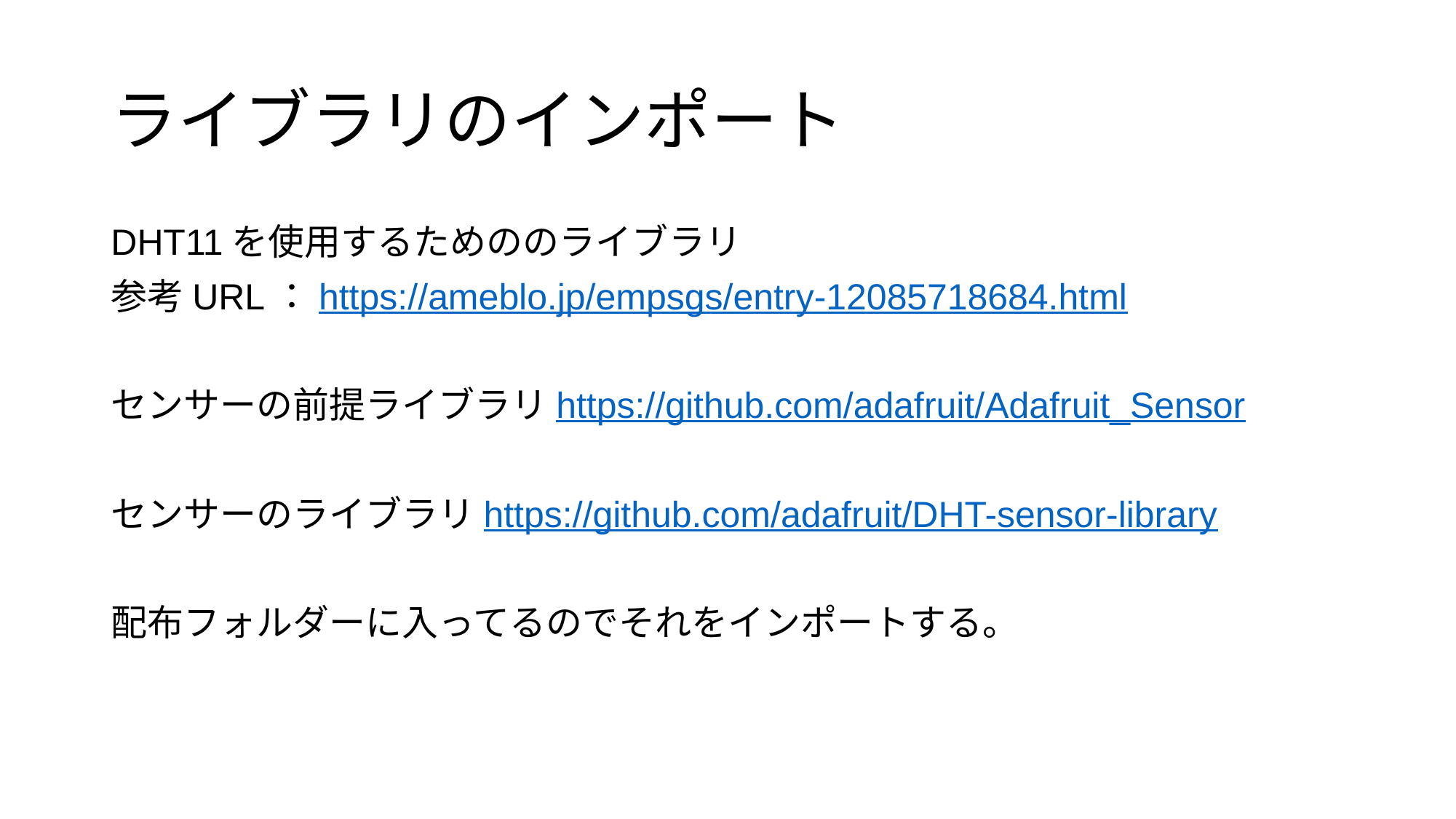

# ライブラリのインポート
DHT11を使用するためののライブラリ
参考URL：https://ameblo.jp/empsgs/entry-12085718684.html

センサーの前提ライブラリhttps://github.com/adafruit/Adafruit_Sensor

センサーのライブラリhttps://github.com/adafruit/DHT-sensor-library

配布フォルダーに入ってるのでそれをインポートする。